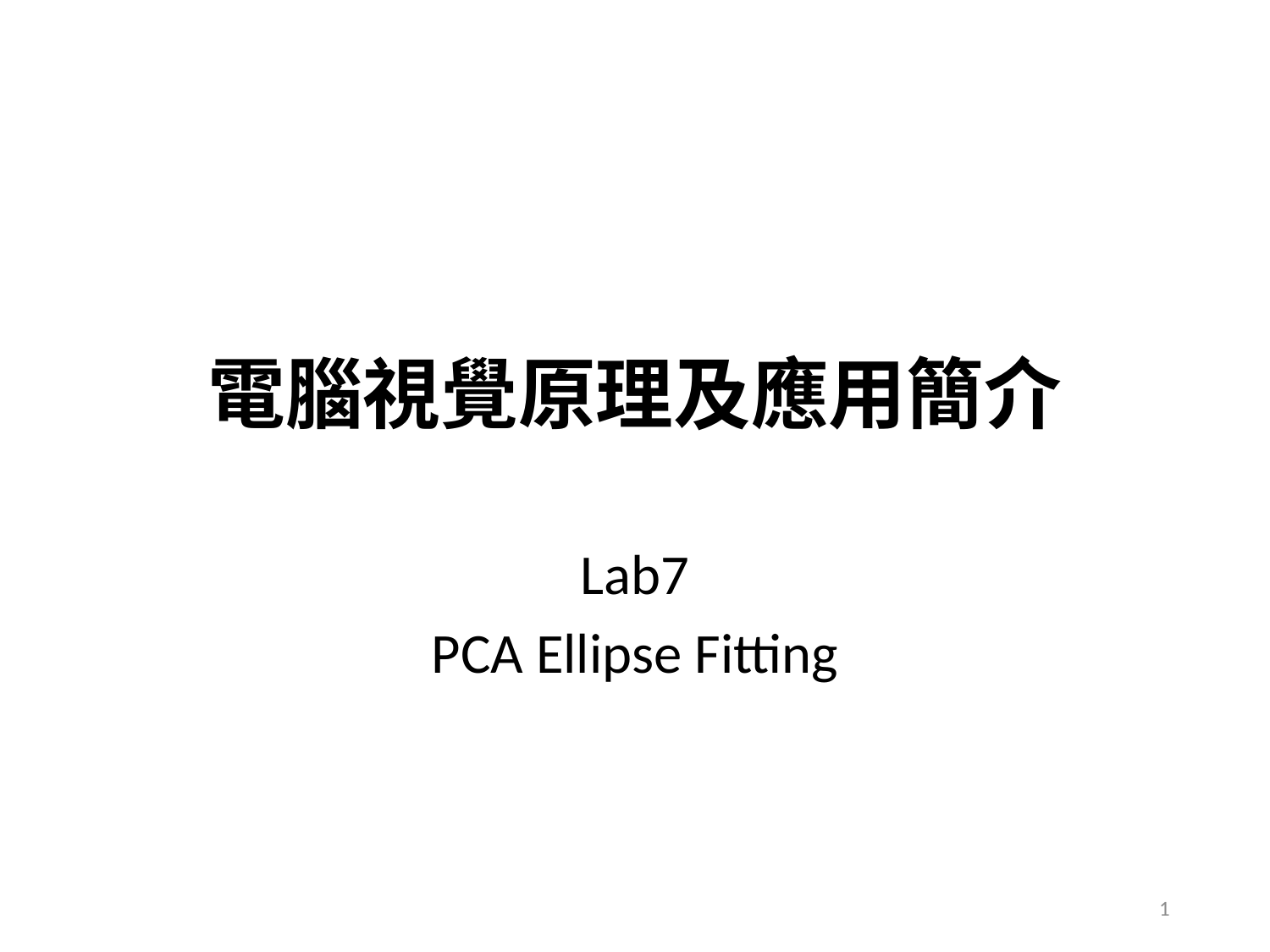

# 電腦視覺原理及應用簡介
Lab7
PCA Ellipse Fitting
1